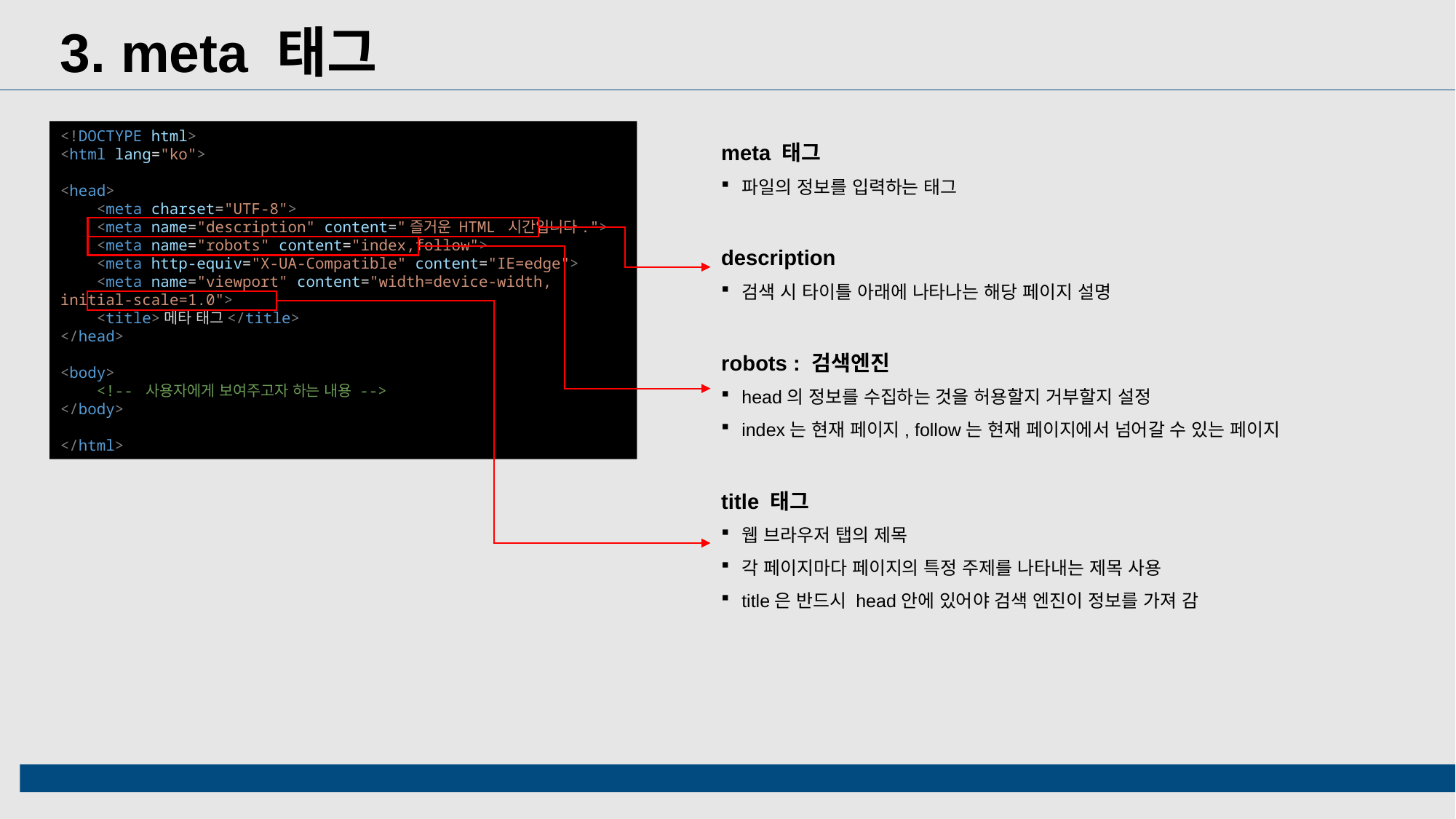

3. meta 태그
<!DOCTYPE html>
<html lang="ko">
<head>   
    <meta charset="UTF-8">
    <meta name="description" content="즐거운 HTML 시간입니다.">
    <meta name="robots" content="index,follow">
    <meta http-equiv="X-UA-Compatible" content="IE=edge">
    <meta name="viewport" content="width=device-width, initial-scale=1.0">
    <title>메타 태그</title>
</head>
<body>
    <!-- 사용자에게 보여주고자 하는 내용 -->
</body>
</html>
meta 태그
파일의 정보를 입력하는 태그

description
검색 시 타이틀 아래에 나타나는 해당 페이지 설명

robots : 검색엔진
head의 정보를 수집하는 것을 허용할지 거부할지 설정
index는 현재 페이지, follow는 현재 페이지에서 넘어갈 수 있는 페이지
title 태그
웹 브라우저 탭의 제목
각 페이지마다 페이지의 특정 주제를 나타내는 제목 사용
title은 반드시 head안에 있어야 검색 엔진이 정보를 가져 감